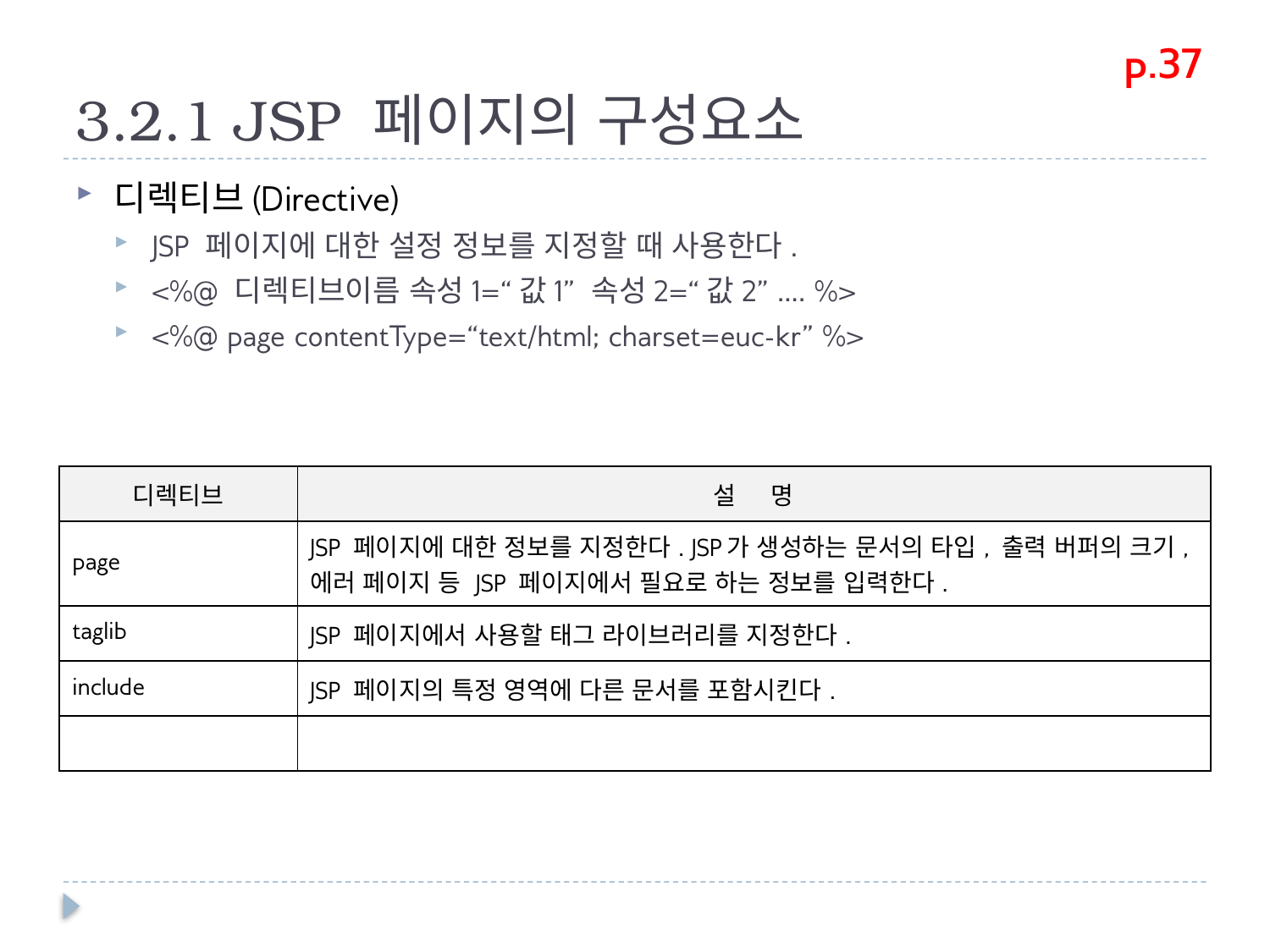

# 3.2.1 JSP 페이지의 구성요소
p.37
디렉티브(Directive)
JSP 페이지에 대한 설정 정보를 지정할 때 사용한다.
<%@ 디렉티브이름 속성1=“값1” 속성2=“값2” …. %>
<%@ page contentType=“text/html; charset=euc-kr” %>
| 디렉티브 | 설 명 |
| --- | --- |
| page | JSP 페이지에 대한 정보를 지정한다. JSP가 생성하는 문서의 타입, 출력 버퍼의 크기, 에러 페이지 등 JSP 페이지에서 필요로 하는 정보를 입력한다. |
| taglib | JSP 페이지에서 사용할 태그 라이브러리를 지정한다. |
| include | JSP 페이지의 특정 영역에 다른 문서를 포함시킨다. |
|  |  |